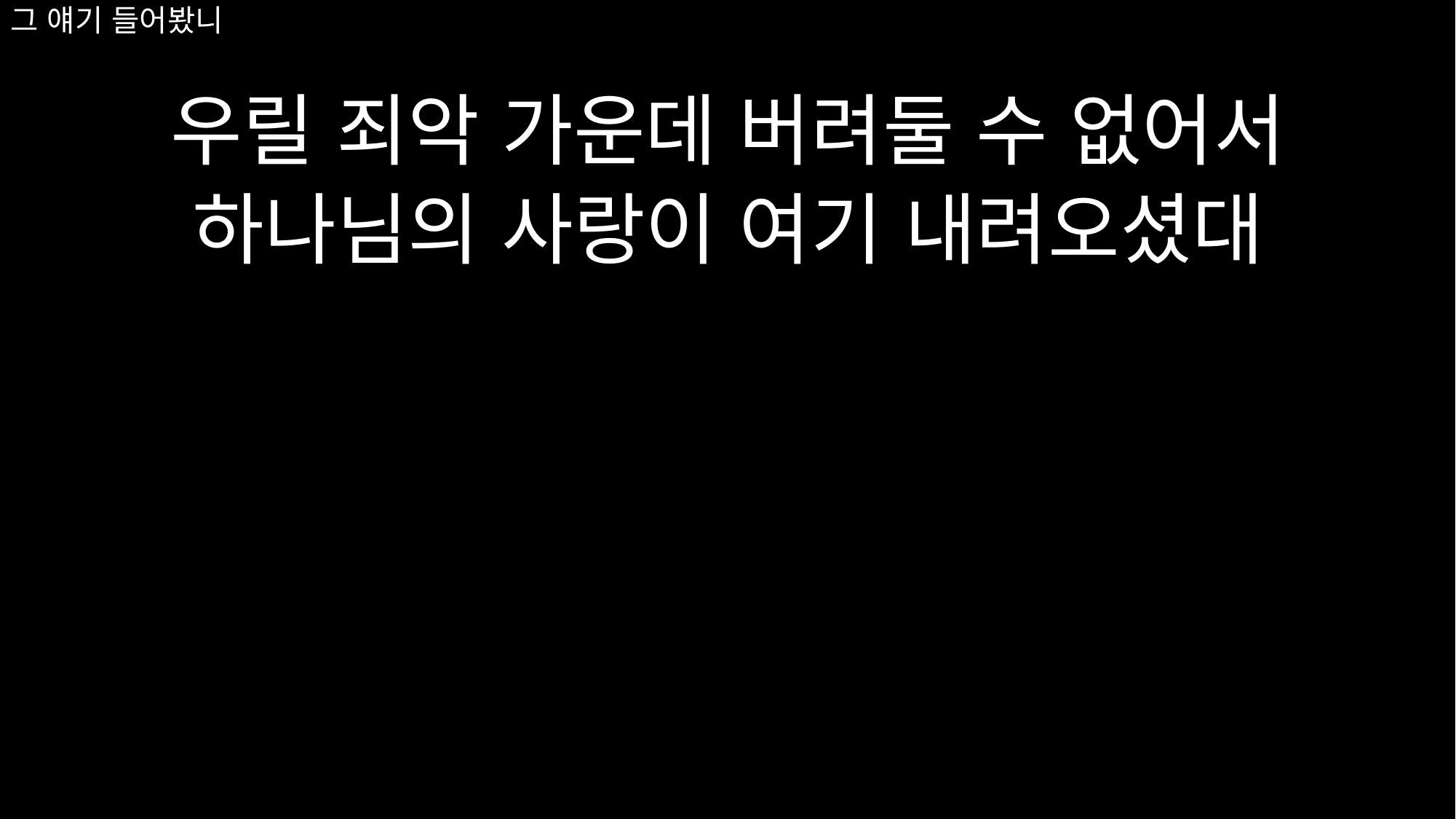

우릴 죄악 가운데 버려둘 수 없어서
하나님의 사랑이 여기 내려오셨대

# 그 얘기 들어봤니